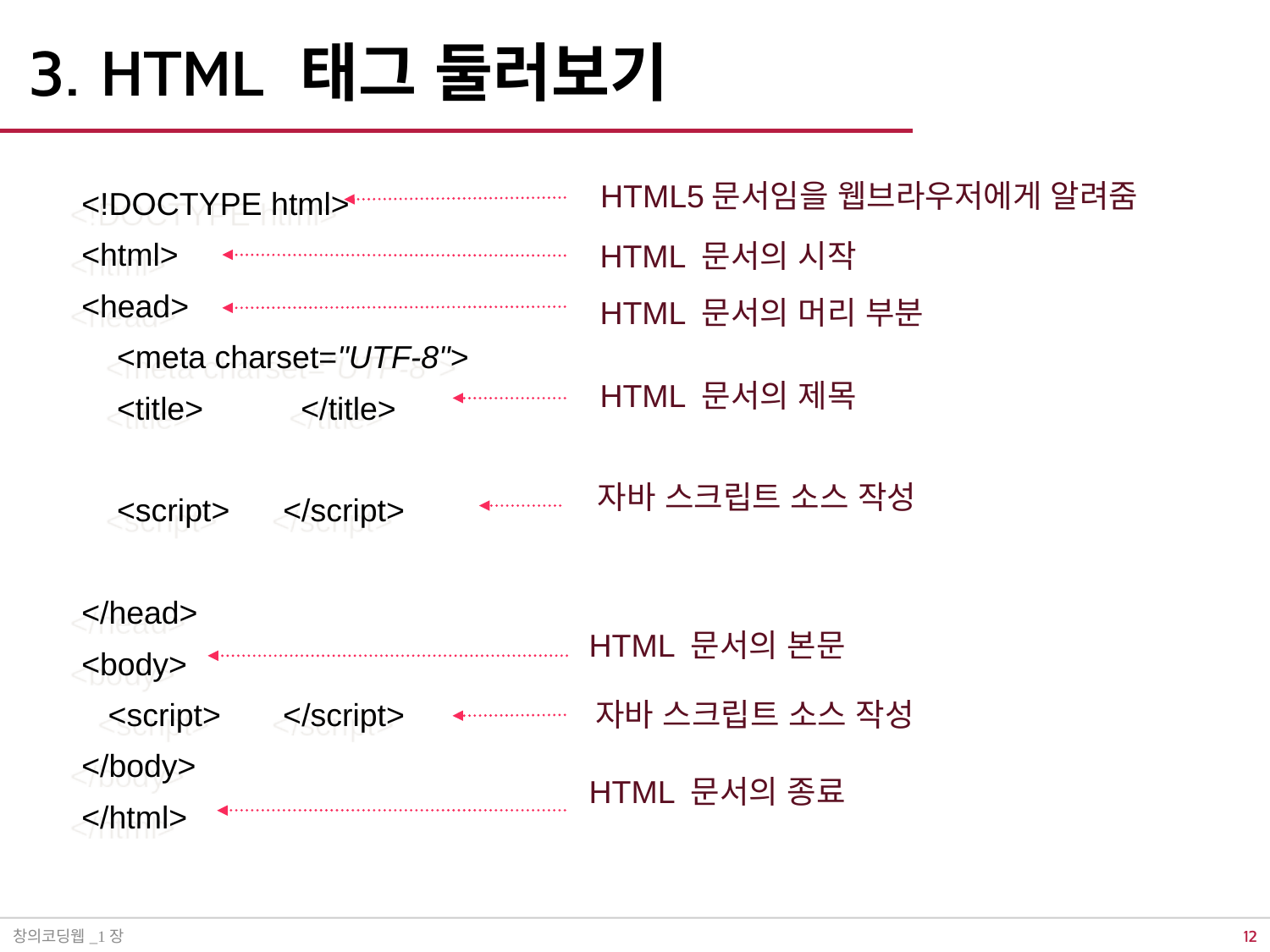

# 3. HTML 태그 둘러보기
<!DOCTYPE html>
<html>
<head>
    <meta charset="UTF-8">
    <title>           </title>

    <script>      </script>

</head>
<body>
   <script>       </script>
</body>
</html>
HTML5문서임을 웹브라우저에게 알려줌

 HTML 문서의 시작
 HTML 문서의 머리 부분
 HTML 문서의 제목

HTML 문서의 본문

HTML 문서의 종료

자바 스크립트 소스 작성

자바 스크립트 소스 작성

창의코딩웹_1장
12